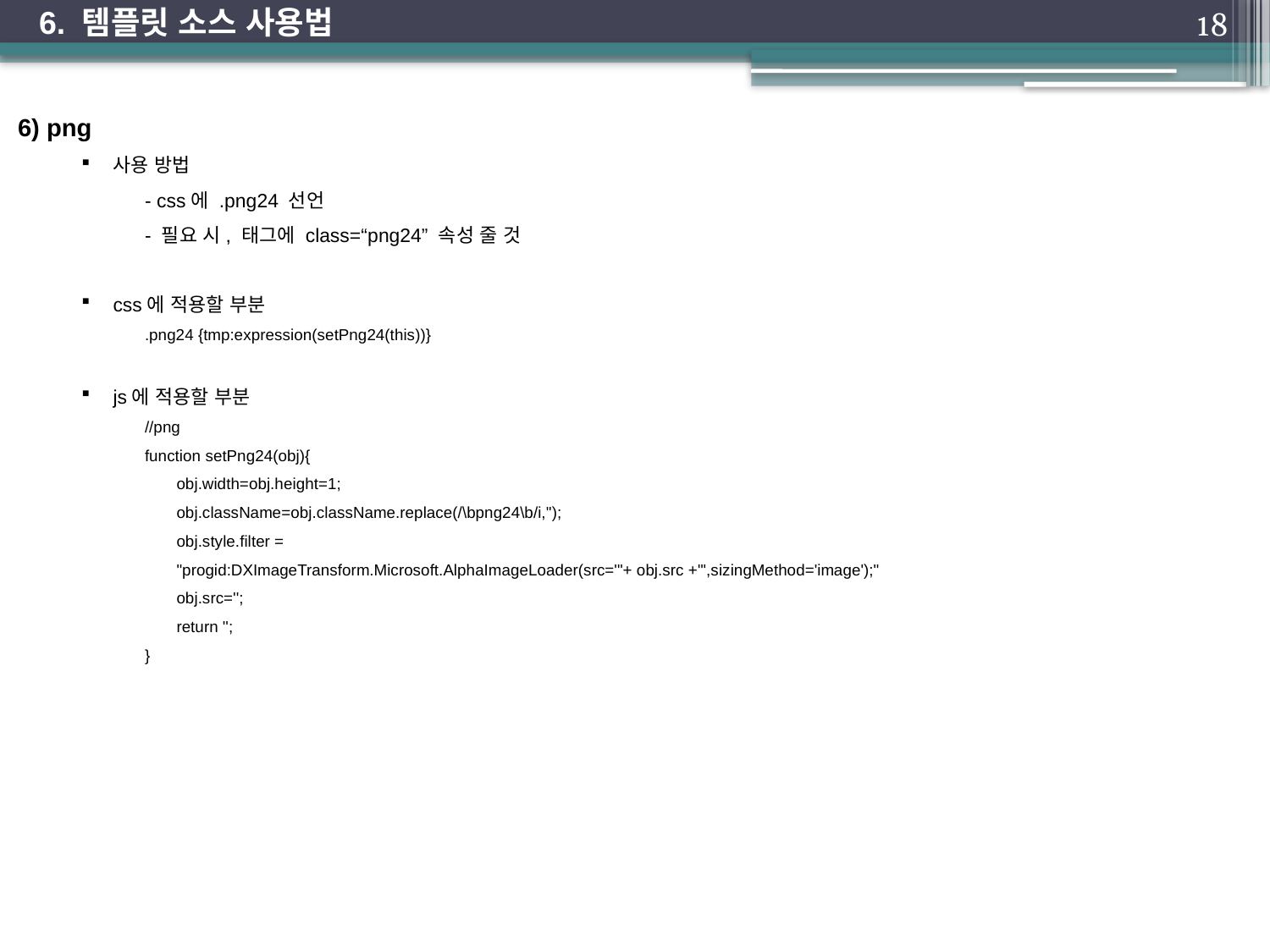

6. 템플릿 소스 사용법
18
6) png
사용 방법
- css에 .png24 선언
- 필요 시, 태그에 class=“png24” 속성 줄 것

css에 적용할 부분
.png24 {tmp:expression(setPng24(this))}

js에 적용할 부분
//png
function setPng24(obj){
	obj.width=obj.height=1;
	obj.className=obj.className.replace(/\bpng24\b/i,'');
	obj.style.filter =
	"progid:DXImageTransform.Microsoft.AlphaImageLoader(src='"+ obj.src +"',sizingMethod='image');"
	obj.src='';
	return '';
}